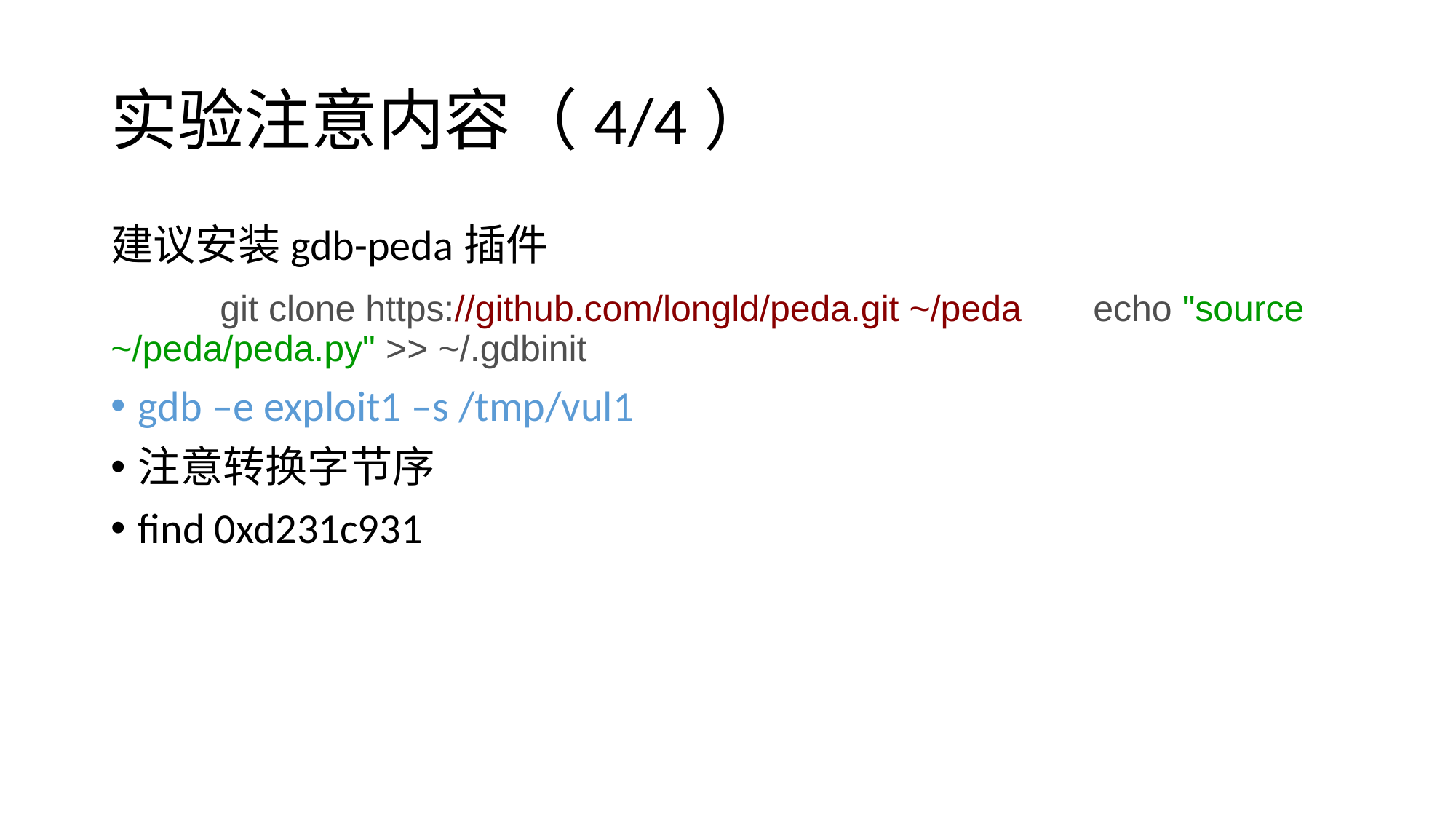

# 实验注意内容（4/4）
建议安装gdb-peda插件
	git clone https://github.com/longld/peda.git ~/peda 	echo "source ~/peda/peda.py" >> ~/.gdbinit
gdb –e exploit1 –s /tmp/vul1
注意转换字节序
find 0xd231c931